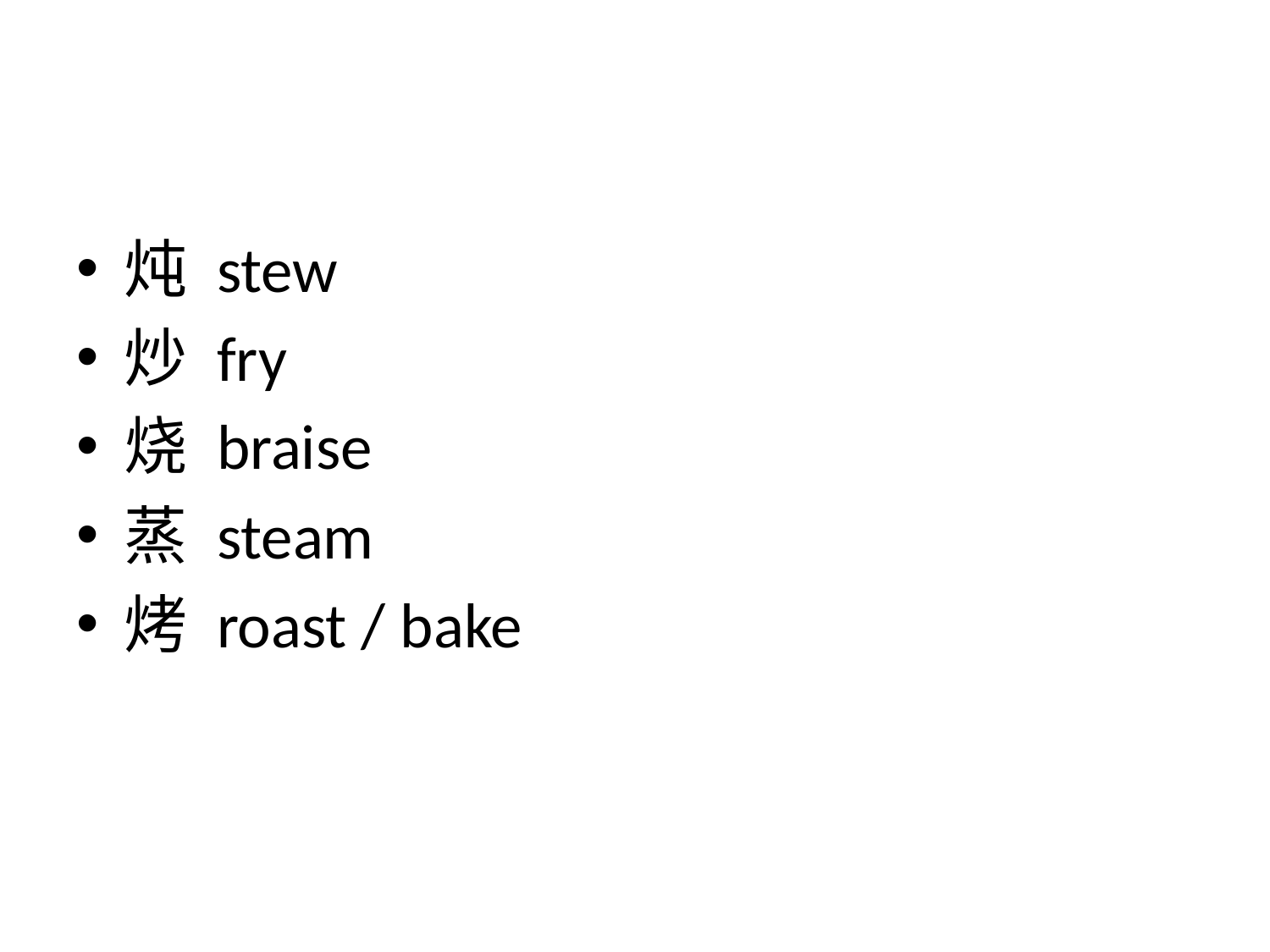

#
炖 stew
炒 fry
烧 braise
蒸 steam
烤 roast / bake